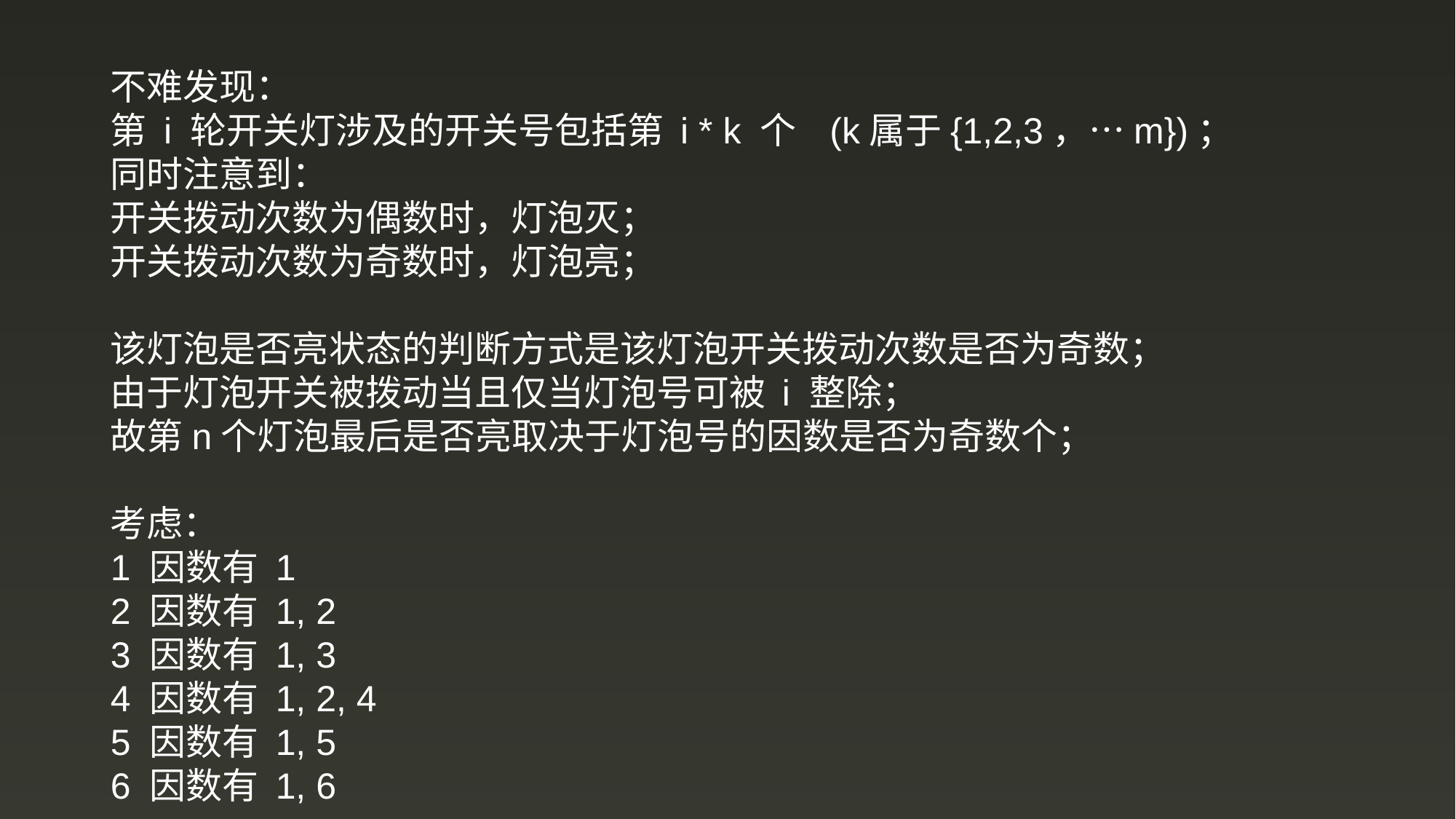

不难发现：
第 i 轮开关灯涉及的开关号包括第 i * k 个   (k属于{1,2,3，…m})；
同时注意到：
开关拨动次数为偶数时，灯泡灭；
开关拨动次数为奇数时，灯泡亮；

该灯泡是否亮状态的判断方式是该灯泡开关拨动次数是否为奇数；
由于灯泡开关被拨动当且仅当灯泡号可被 i 整除；
故第n个灯泡最后是否亮取决于灯泡号的因数是否为奇数个；

考虑：
1 因数有 1
2 因数有 1, 2
3 因数有 1, 3
4 因数有 1, 2, 4
5 因数有 1, 5
6 因数有 1, 6